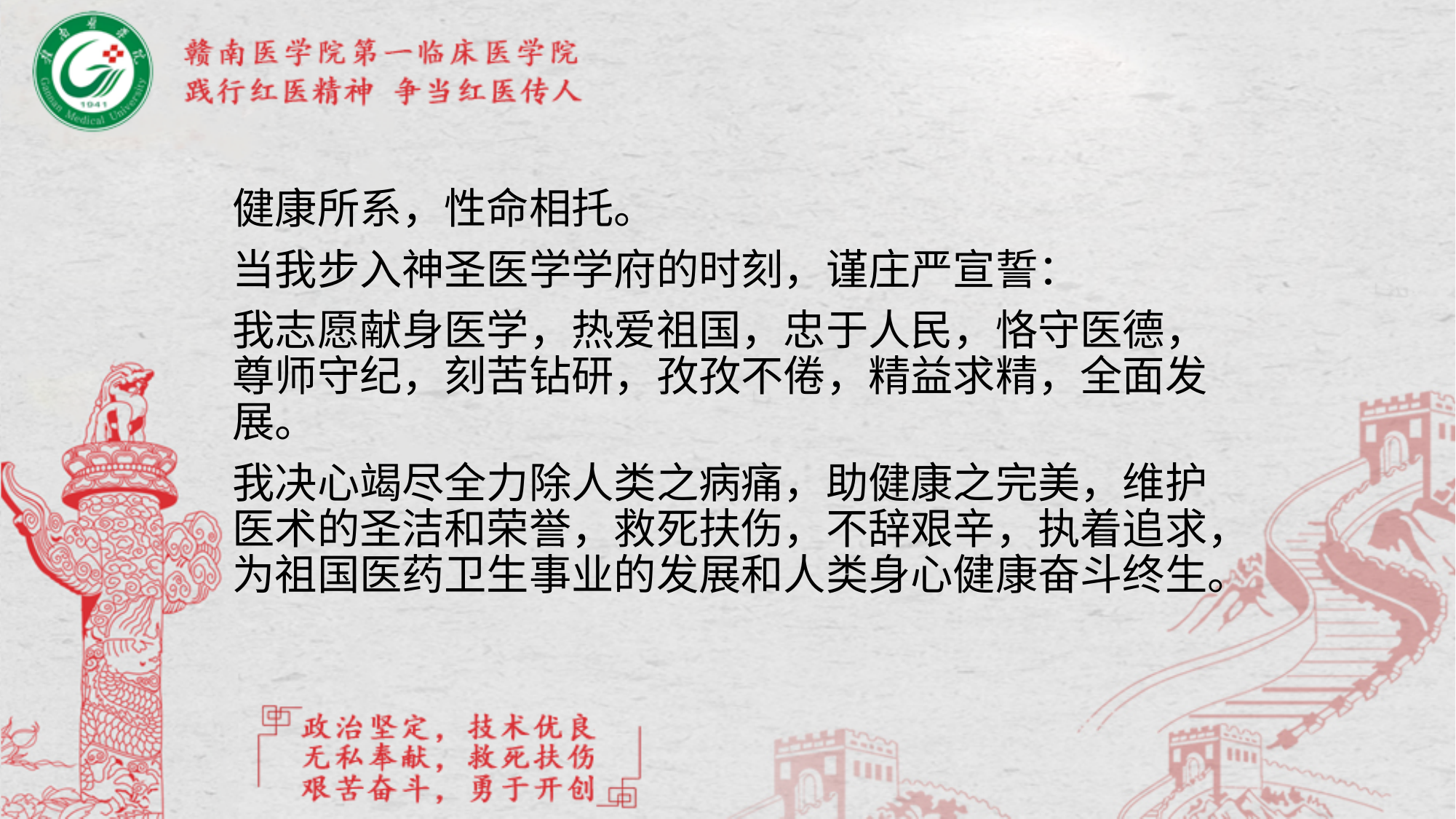

健康所系，性命相托。
当我步入神圣医学学府的时刻，谨庄严宣誓：
我志愿献身医学，热爱祖国，忠于人民，恪守医德，尊师守纪，刻苦钻研，孜孜不倦，精益求精，全面发展。
我决心竭尽全力除人类之病痛，助健康之完美，维护医术的圣洁和荣誉，救死扶伤，不辞艰辛，执着追求，为祖国医药卫生事业的发展和人类身心健康奋斗终生。